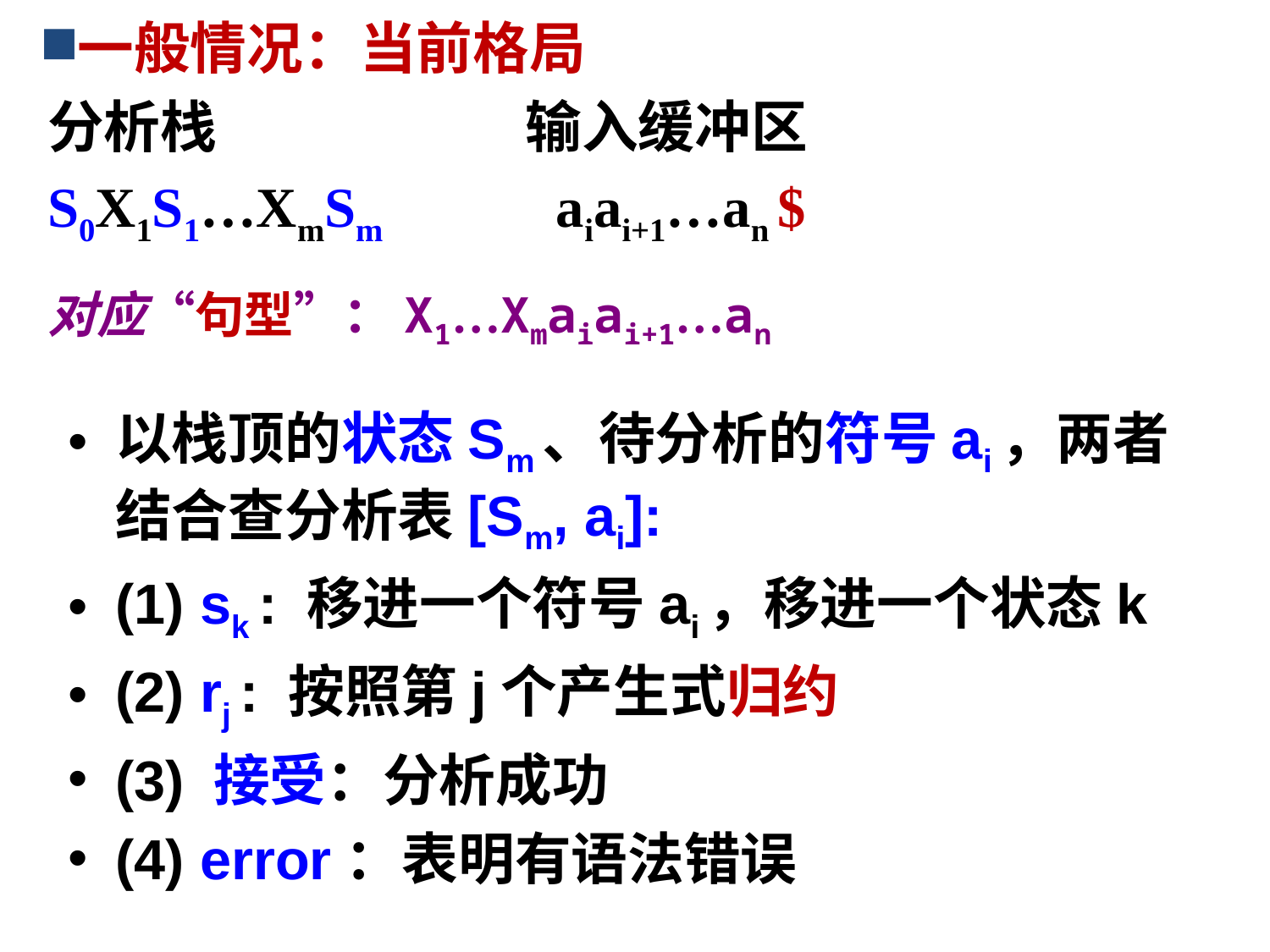

一般情况：当前格局
分析栈                        输入缓冲区
S0X1S1…XmSm                     aiai+1…an $
对应“句型”：X1…Xmaiai+1…an
以栈顶的状态Sm、待分析的符号ai，两者结合查分析表[Sm, ai]:
(1) sk : 移进一个符号ai，移进一个状态k
(2) rj : 按照第j个产生式归约
(3) 接受：分析成功
(4) error：表明有语法错误